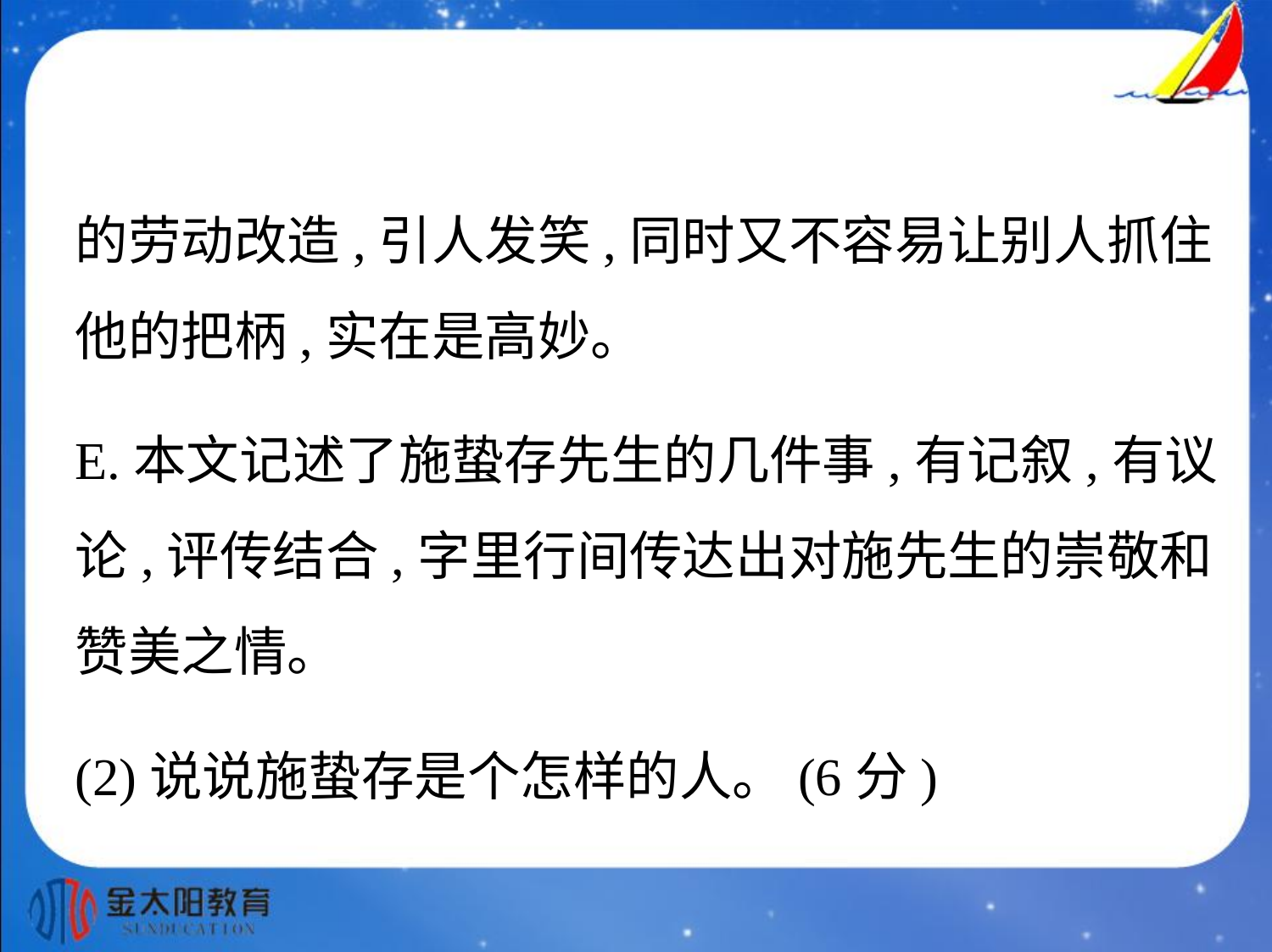

的劳动改造,引人发笑,同时又不容易让别人抓住
他的把柄,实在是高妙。
E.本文记述了施蛰存先生的几件事,有记叙,有议
论,评传结合,字里行间传达出对施先生的崇敬和
赞美之情。
(2)说说施蛰存是个怎样的人。(6分)